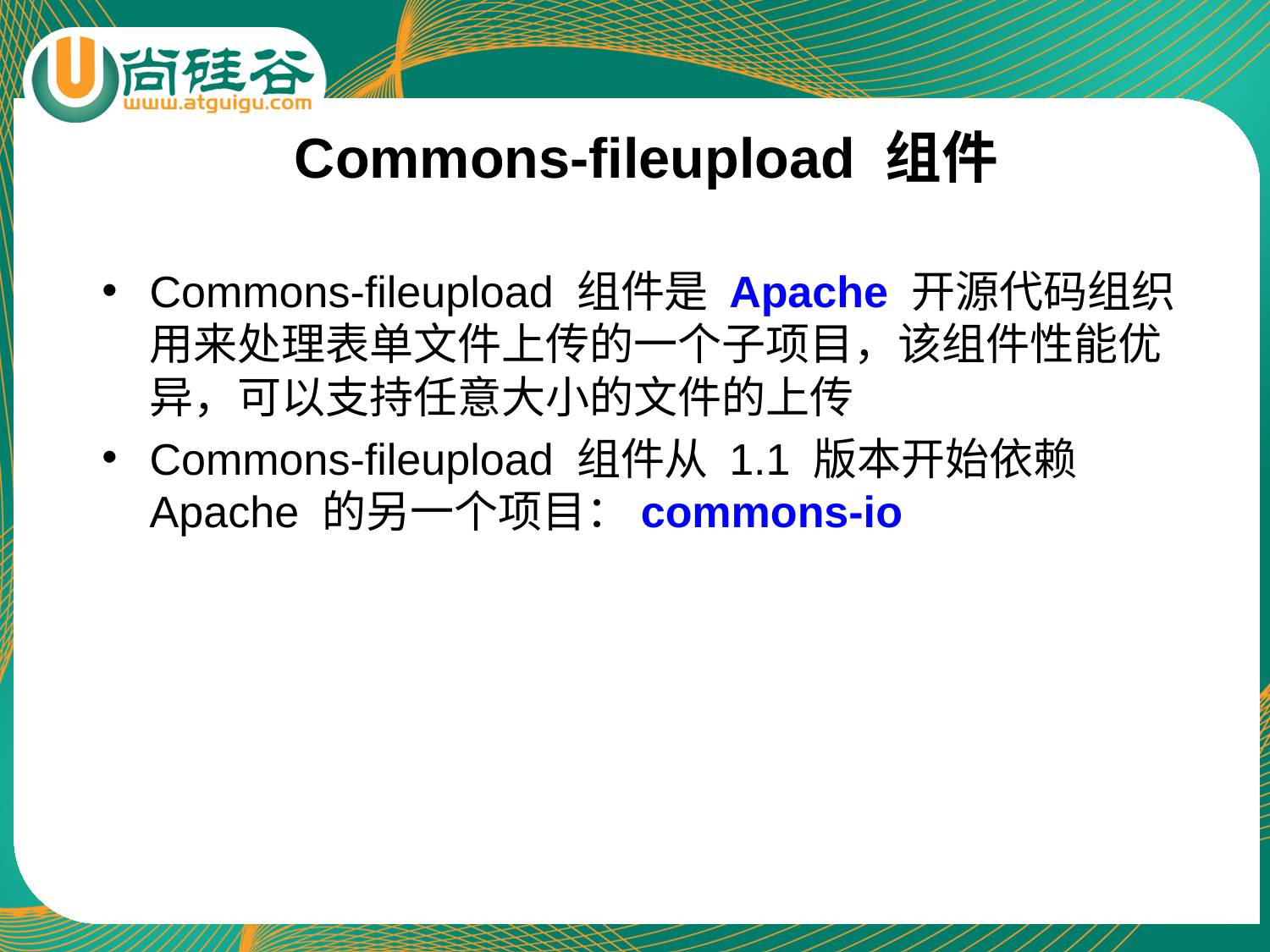

# Commons-fileupload 组件
Commons-fileupload 组件是 Apache 开源代码组织用来处理表单文件上传的一个子项目，该组件性能优异，可以支持任意大小的文件的上传
Commons-fileupload 组件从 1.1 版本开始依赖 Apache 的另一个项目：commons-io